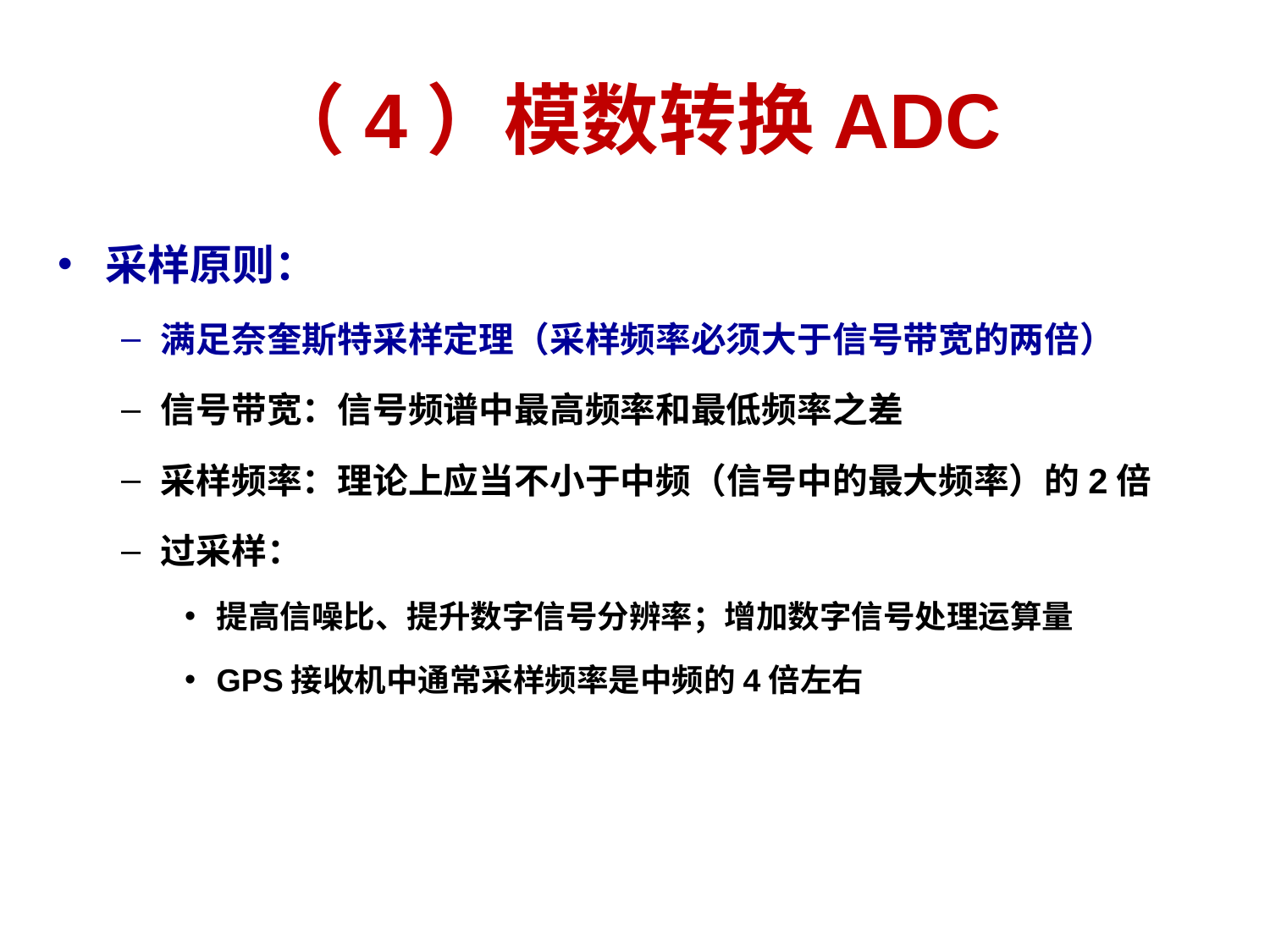

# （4）模数转换ADC
采样原则：
满足奈奎斯特采样定理（采样频率必须大于信号带宽的两倍）
信号带宽：信号频谱中最高频率和最低频率之差
采样频率：理论上应当不小于中频（信号中的最大频率）的2倍
过采样：
提高信噪比、提升数字信号分辨率；增加数字信号处理运算量
GPS接收机中通常采样频率是中频的4倍左右